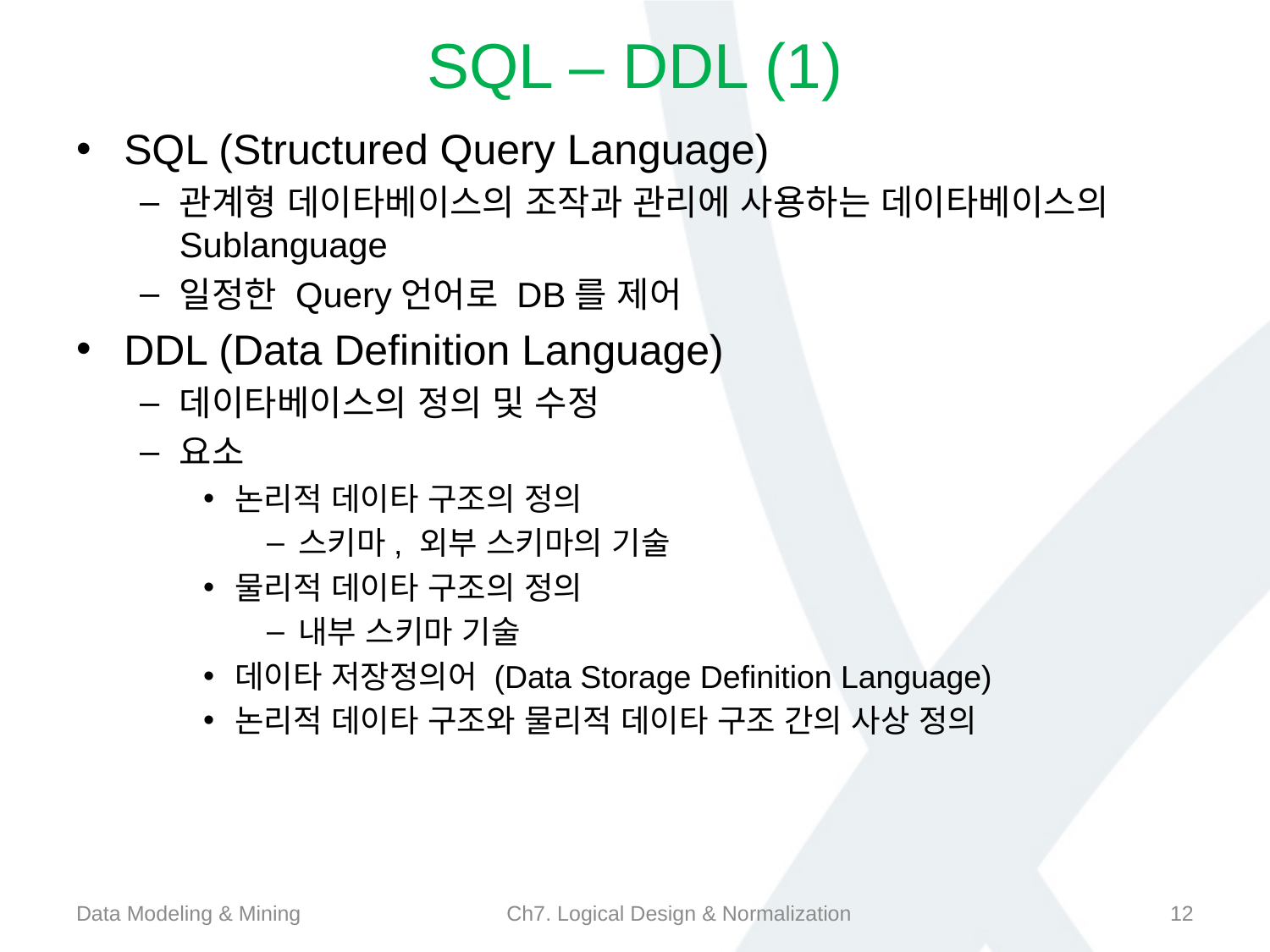

# SQL – DDL (1)
SQL (Structured Query Language)
관계형 데이타베이스의 조작과 관리에 사용하는 데이타베이스의 Sublanguage
일정한 Query언어로 DB를 제어
DDL (Data Definition Language)
데이타베이스의 정의 및 수정
요소
논리적 데이타 구조의 정의
스키마, 외부 스키마의 기술
물리적 데이타 구조의 정의
내부 스키마 기술
데이타 저장정의어 (Data Storage Definition Language)
논리적 데이타 구조와 물리적 데이타 구조 간의 사상 정의

Data Modeling & Mining
Ch7. Logical Design & Normalization
12